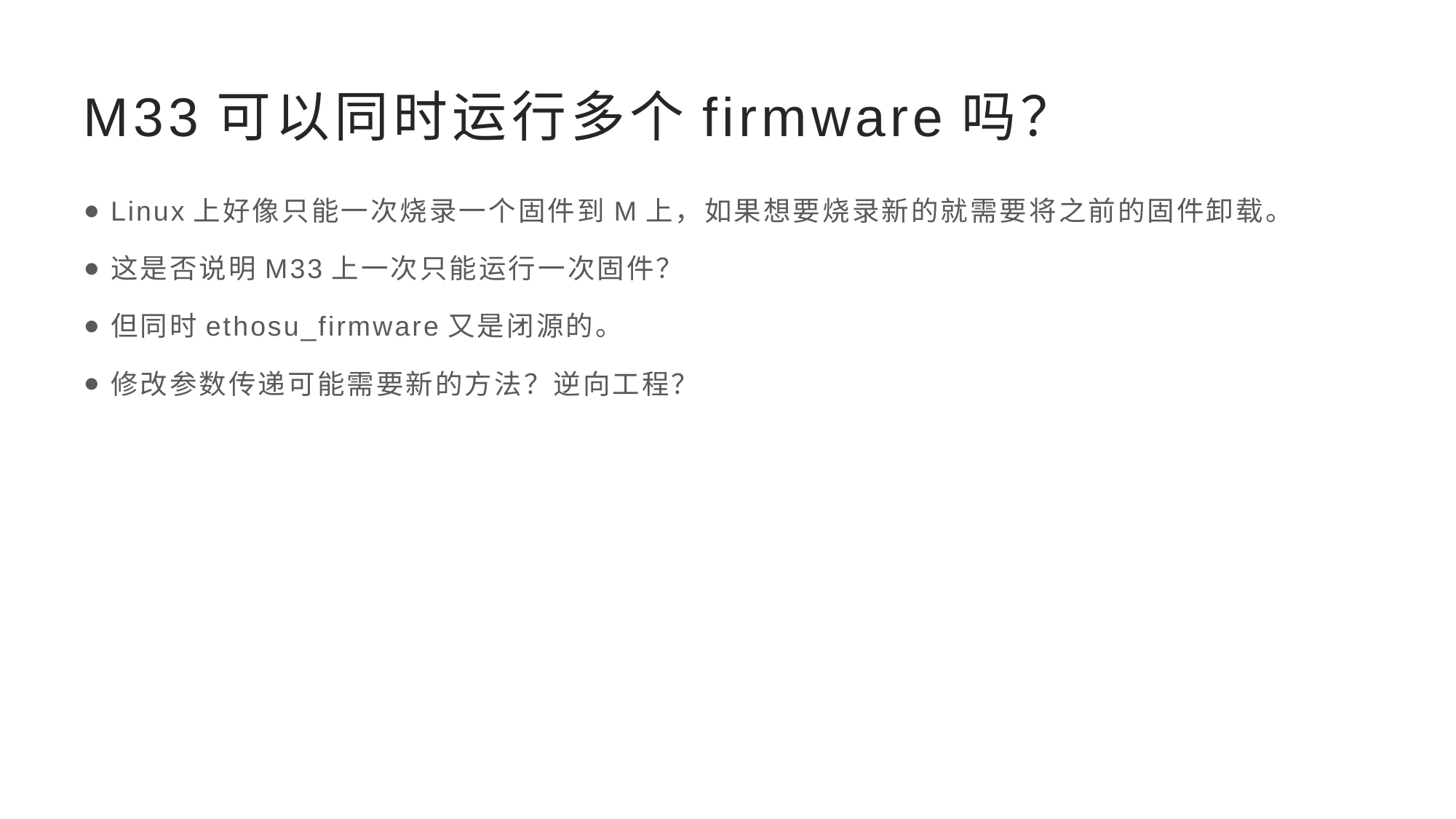

# M33可以同时运行多个firmware吗？
Linux上好像只能一次烧录一个固件到M上，如果想要烧录新的就需要将之前的固件卸载。
这是否说明M33上一次只能运行一次固件？
但同时ethosu_firmware又是闭源的。
修改参数传递可能需要新的方法？逆向工程？